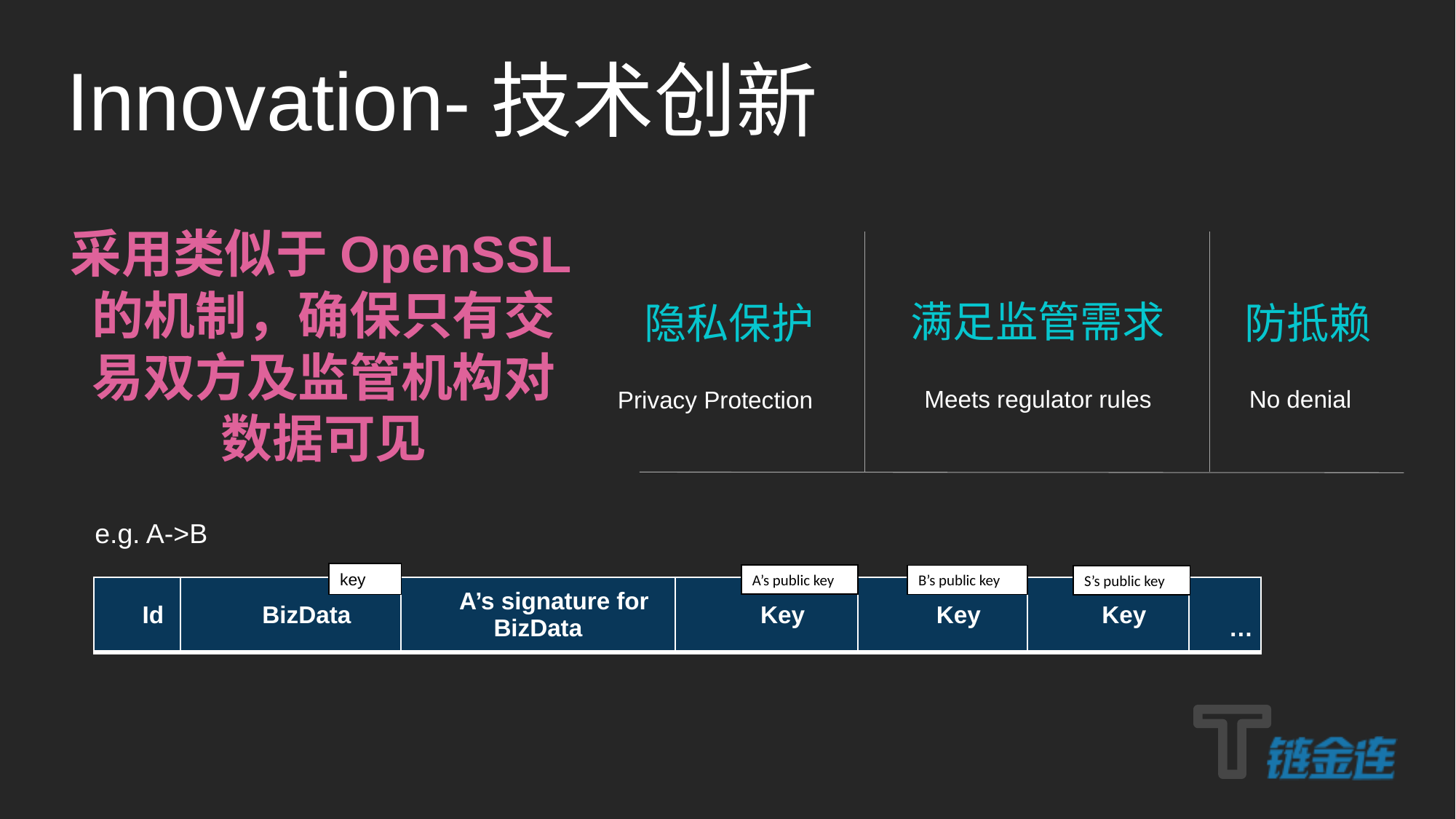

Innovation-技术创新
采用类似于OpenSSL的机制，确保只有交易双方及监管机构对数据可见
满足监管需求
隐私保护
防抵赖
Meets regulator rules
No denial
Privacy Protection
e.g. A->B
key
A’s public key
B’s public key
S’s public key

| Id | BizData | A’s signature for BizData | Key | Key | Key | … |
| --- | --- | --- | --- | --- | --- | --- |